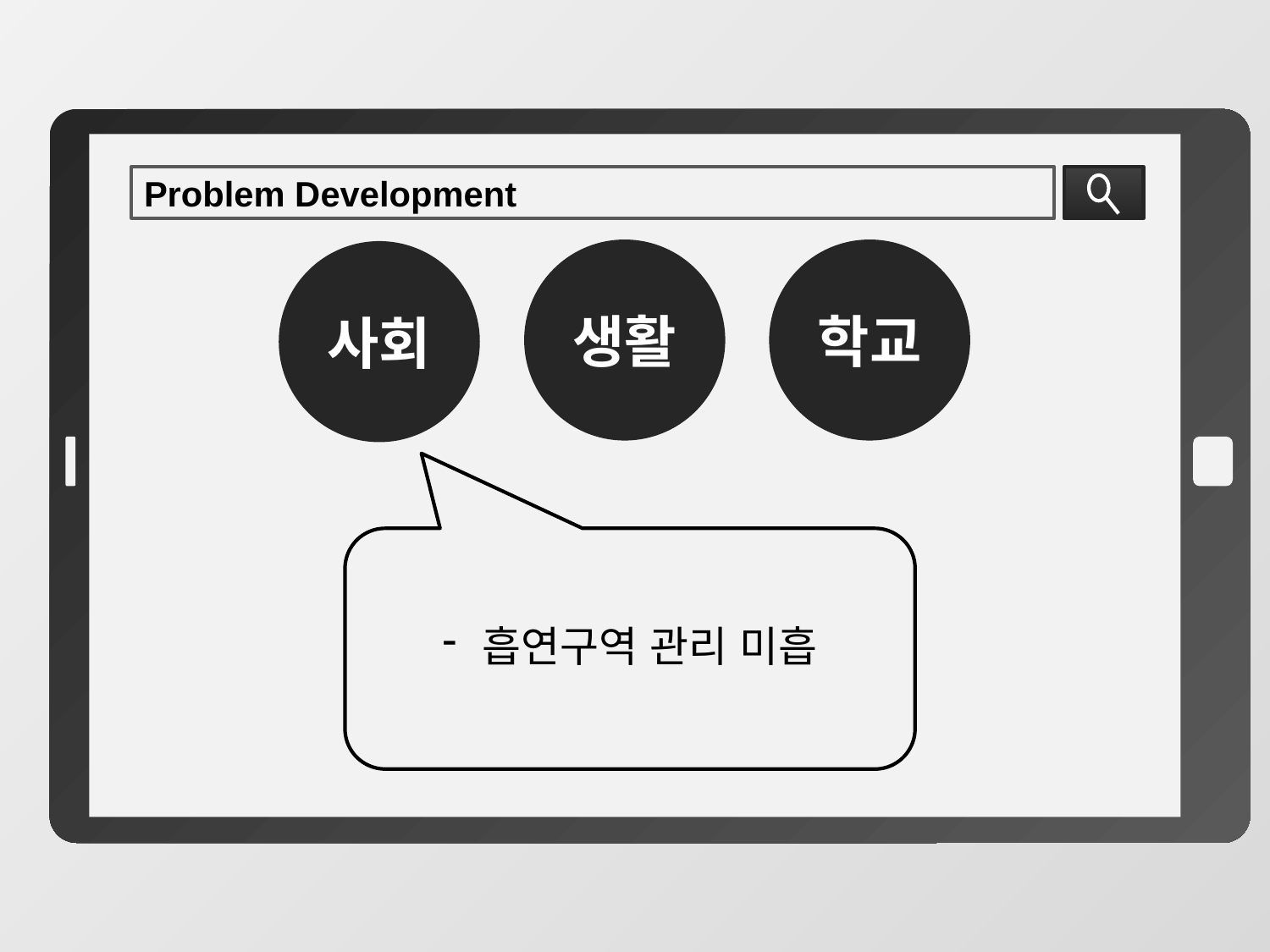

Problem Development

학교
생활
사회

흡연구역 관리 미흡